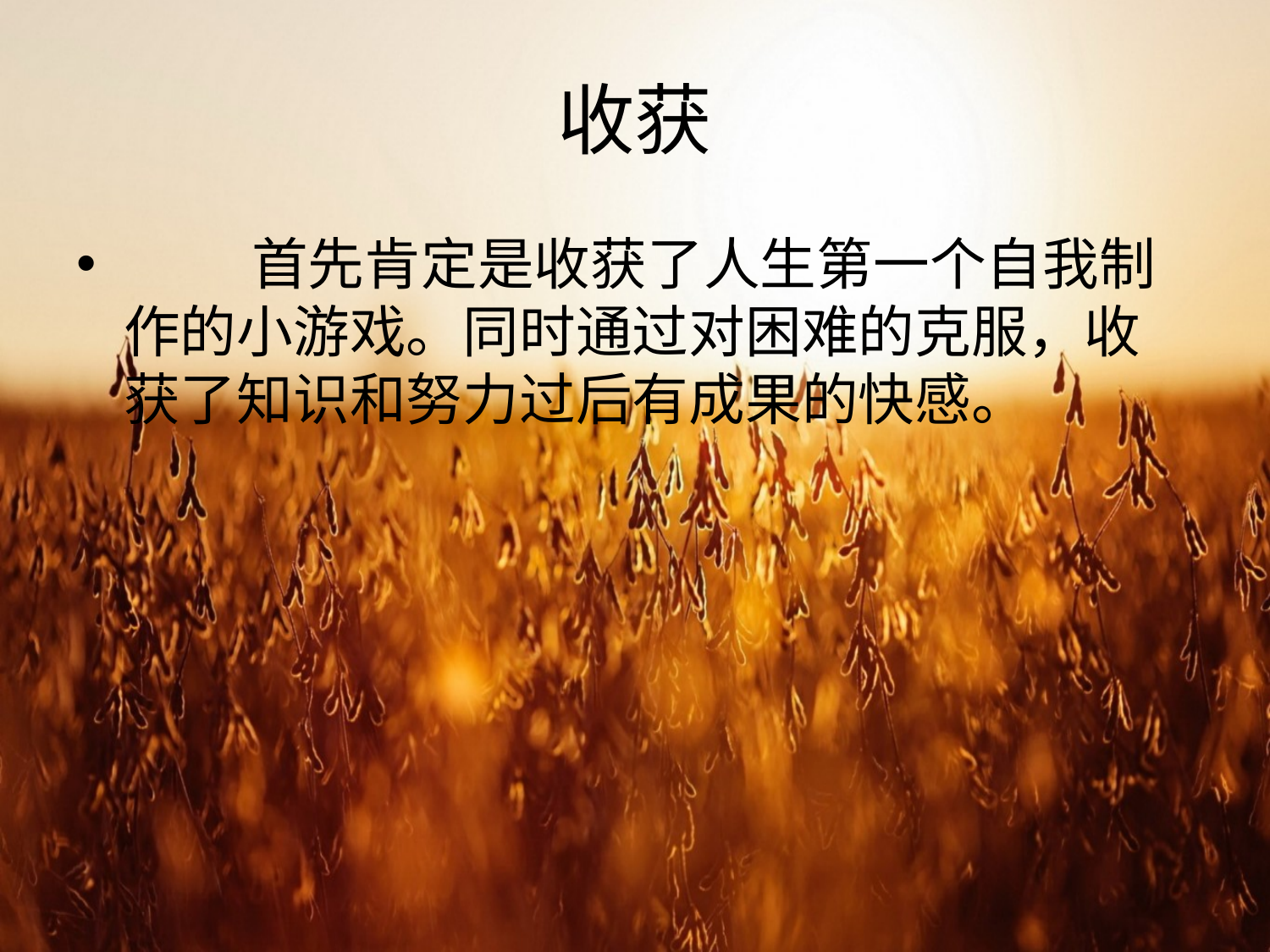

# 收获
         首先肯定是收获了人生第一个自我制作的小游戏。同时通过对困难的克服，收获了知识和努力过后有成果的快感。